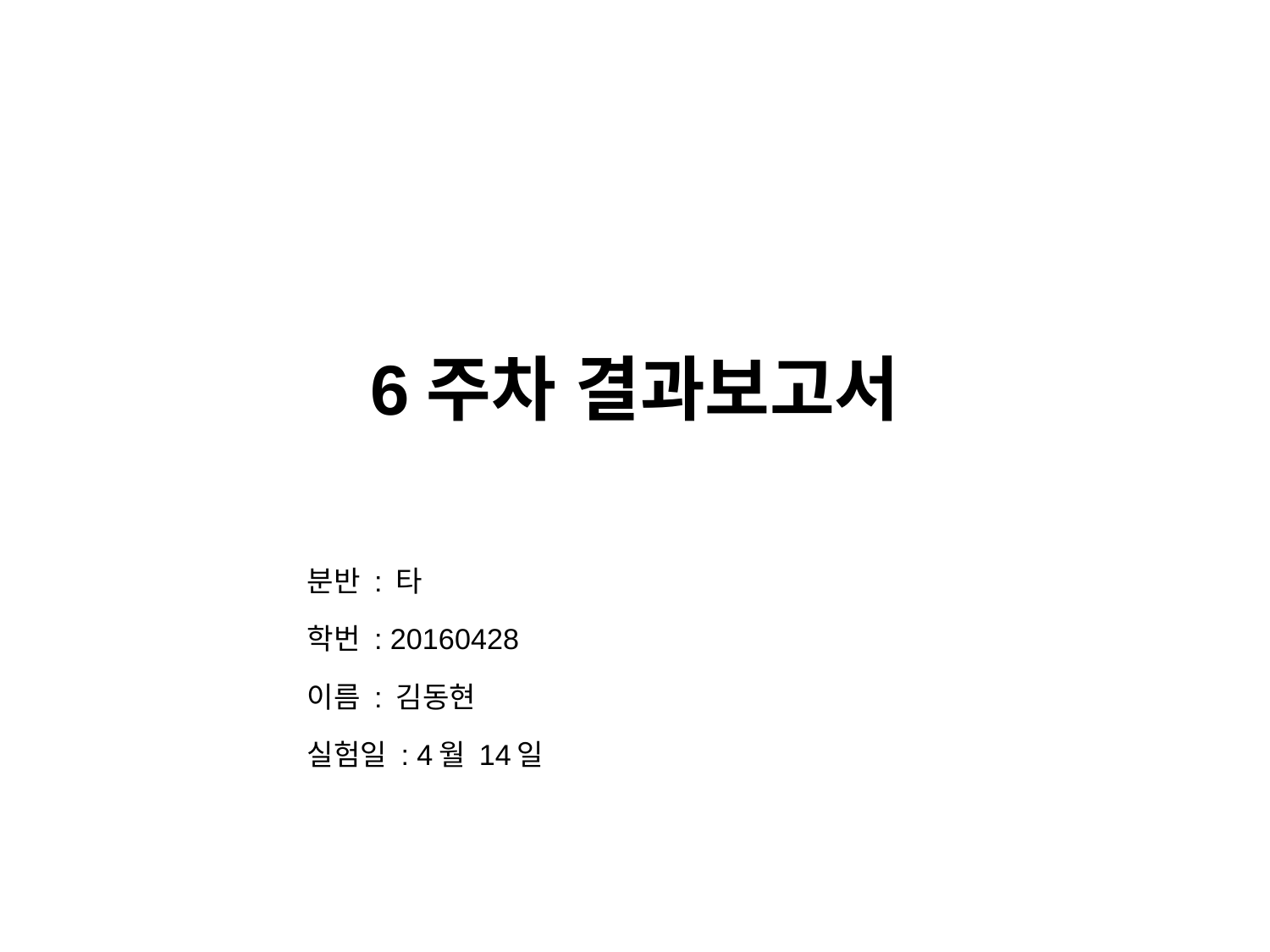

# 6주차 결과보고서
					분반 : 타
					학번 : 20160428
					이름 : 김동현
					실험일 : 4월 14일